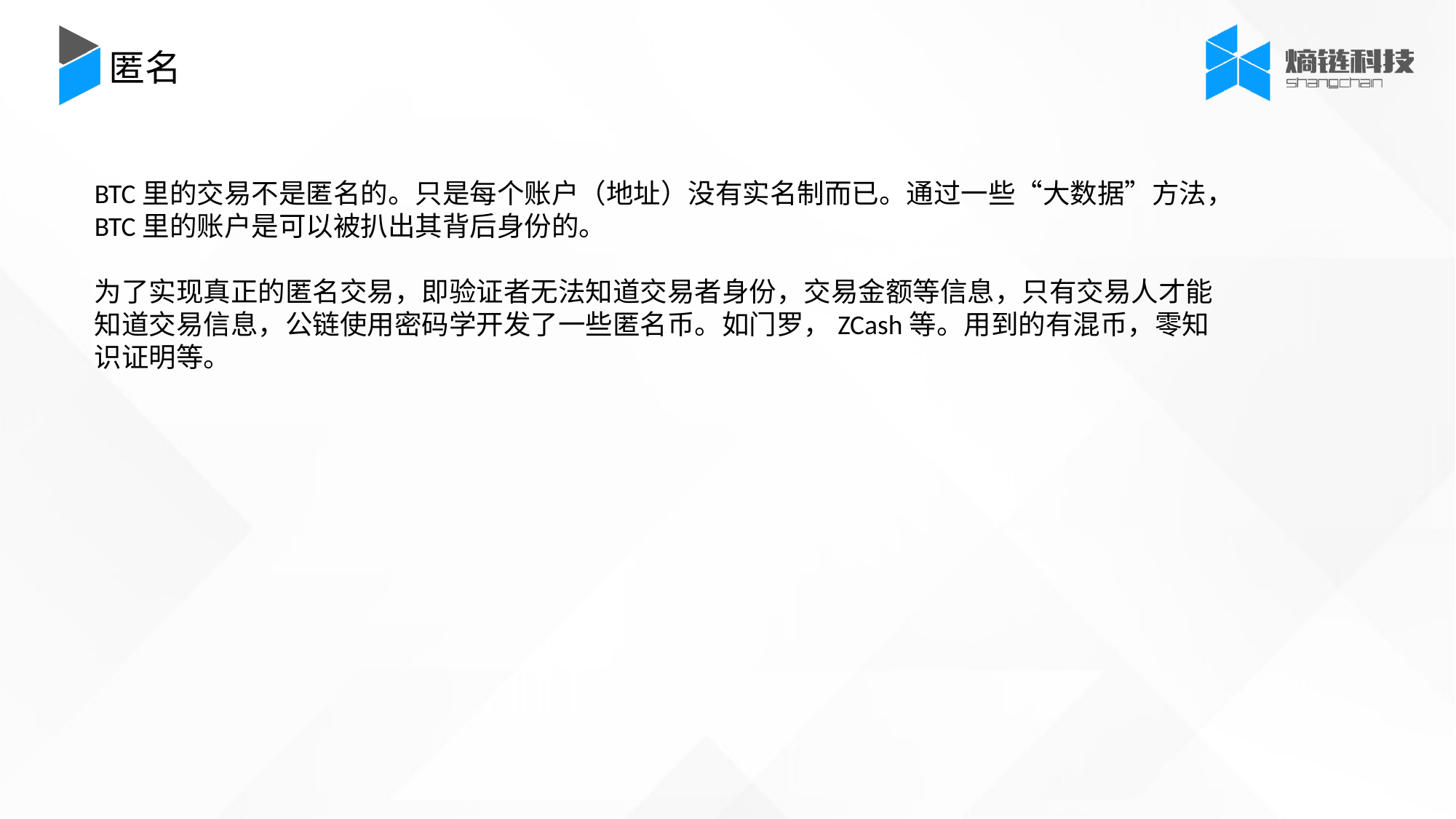

匿名
BTC里的交易不是匿名的。只是每个账户（地址）没有实名制而已。通过一些“大数据”方法，BTC里的账户是可以被扒出其背后身份的。

为了实现真正的匿名交易，即验证者无法知道交易者身份，交易金额等信息，只有交易人才能知道交易信息，公链使用密码学开发了一些匿名币。如门罗，ZCash等。用到的有混币，零知识证明等。